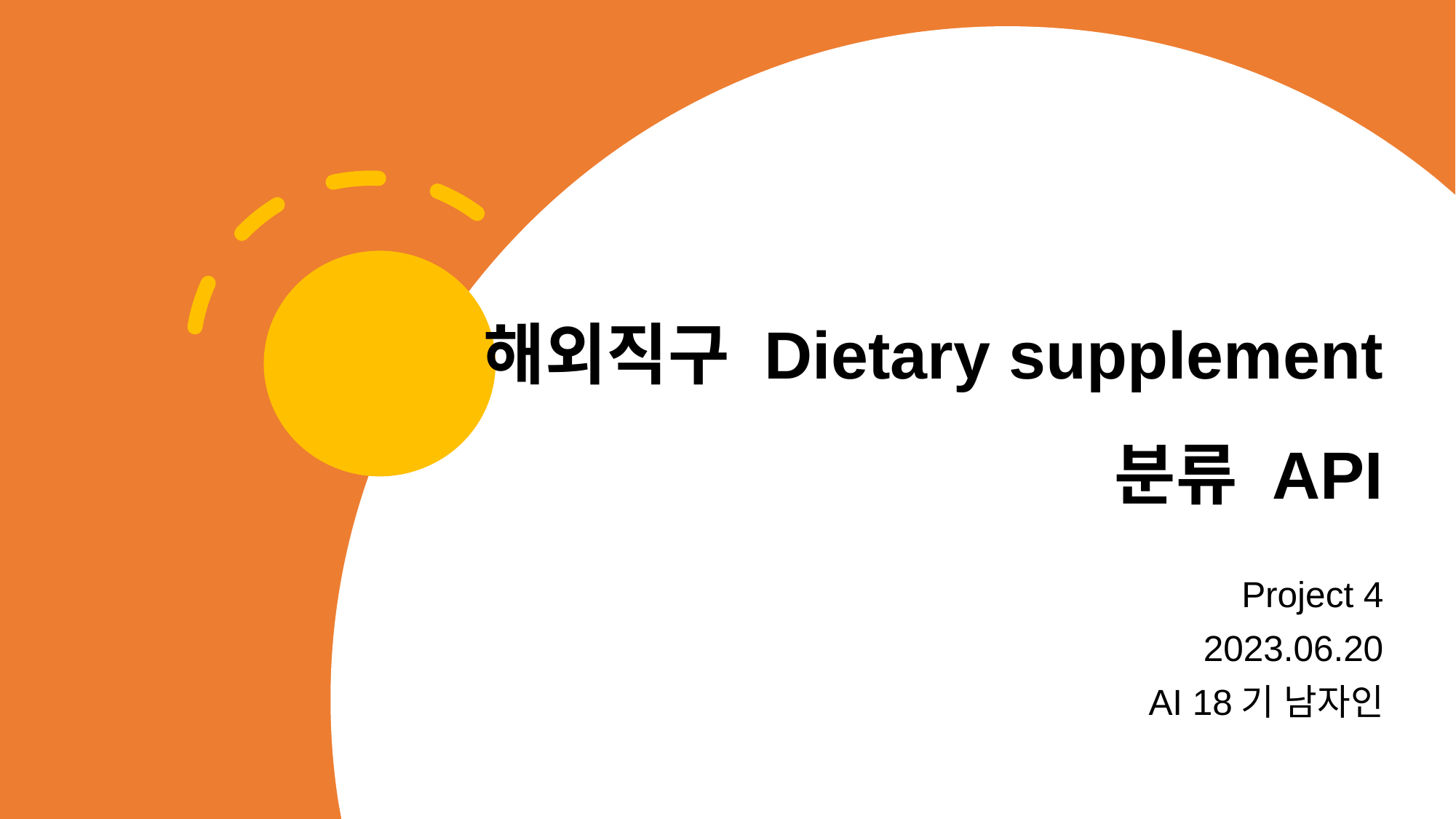

# 해외직구 Dietary supplement 분류 API

Project 4
2023.06.20
AI 18기 남자인